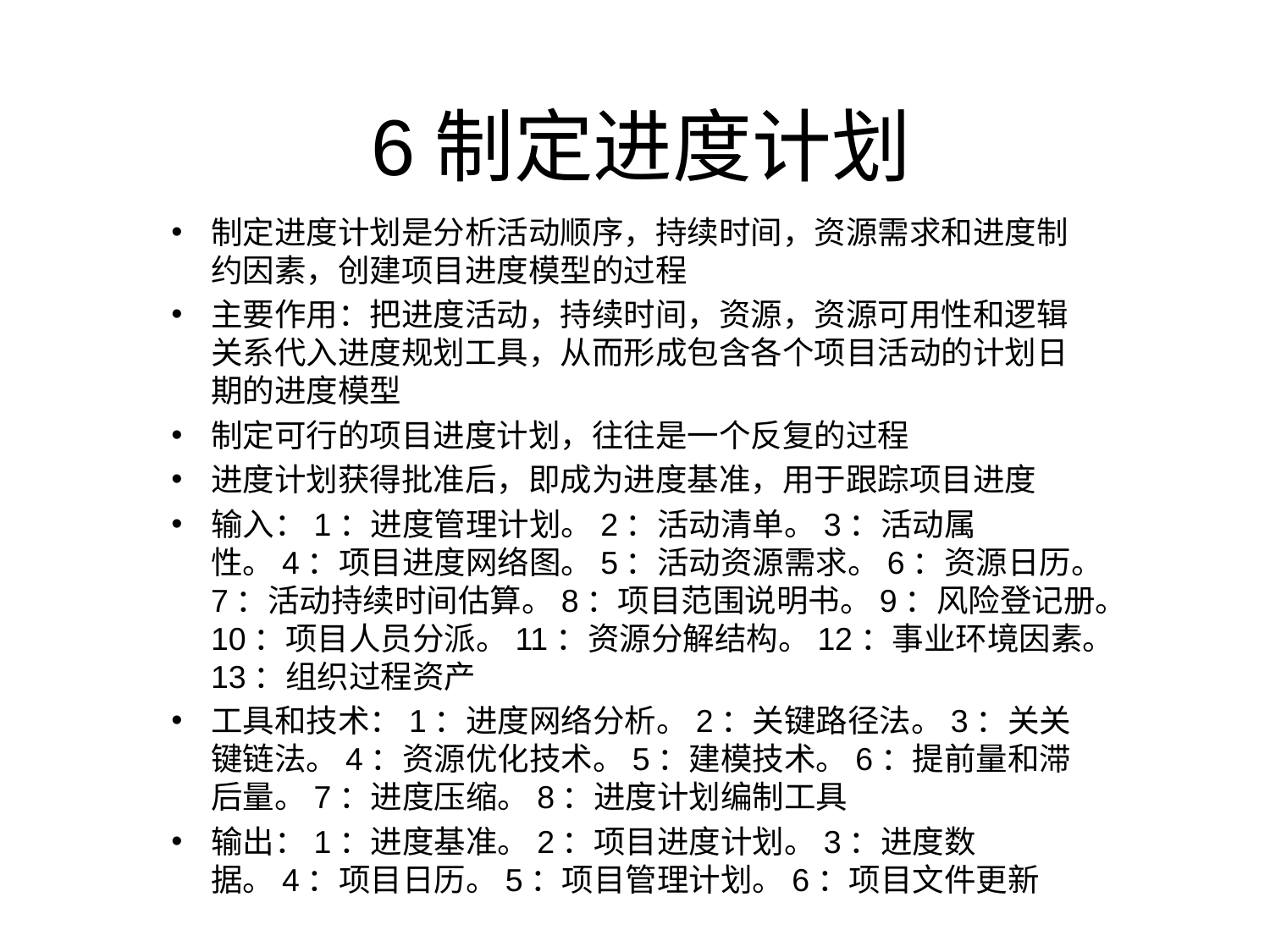

# 6制定进度计划
制定进度计划是分析活动顺序，持续时间，资源需求和进度制约因素，创建项目进度模型的过程
主要作用：把进度活动，持续时间，资源，资源可用性和逻辑关系代入进度规划工具，从而形成包含各个项目活动的计划日期的进度模型
制定可行的项目进度计划，往往是一个反复的过程
进度计划获得批准后，即成为进度基准，用于跟踪项目进度
输入：1：进度管理计划。2：活动清单。3：活动属性。4：项目进度网络图。5：活动资源需求。6：资源日历。7：活动持续时间估算。8：项目范围说明书。9：风险登记册。10：项目人员分派。11：资源分解结构。12：事业环境因素。13：组织过程资产
工具和技术：1：进度网络分析。2：关键路径法。3：关关键链法。4：资源优化技术。5：建模技术。6：提前量和滞后量。7：进度压缩。8：进度计划编制工具
输出：1：进度基准。2：项目进度计划。3：进度数据。4：项目日历。5：项目管理计划。6：项目文件更新